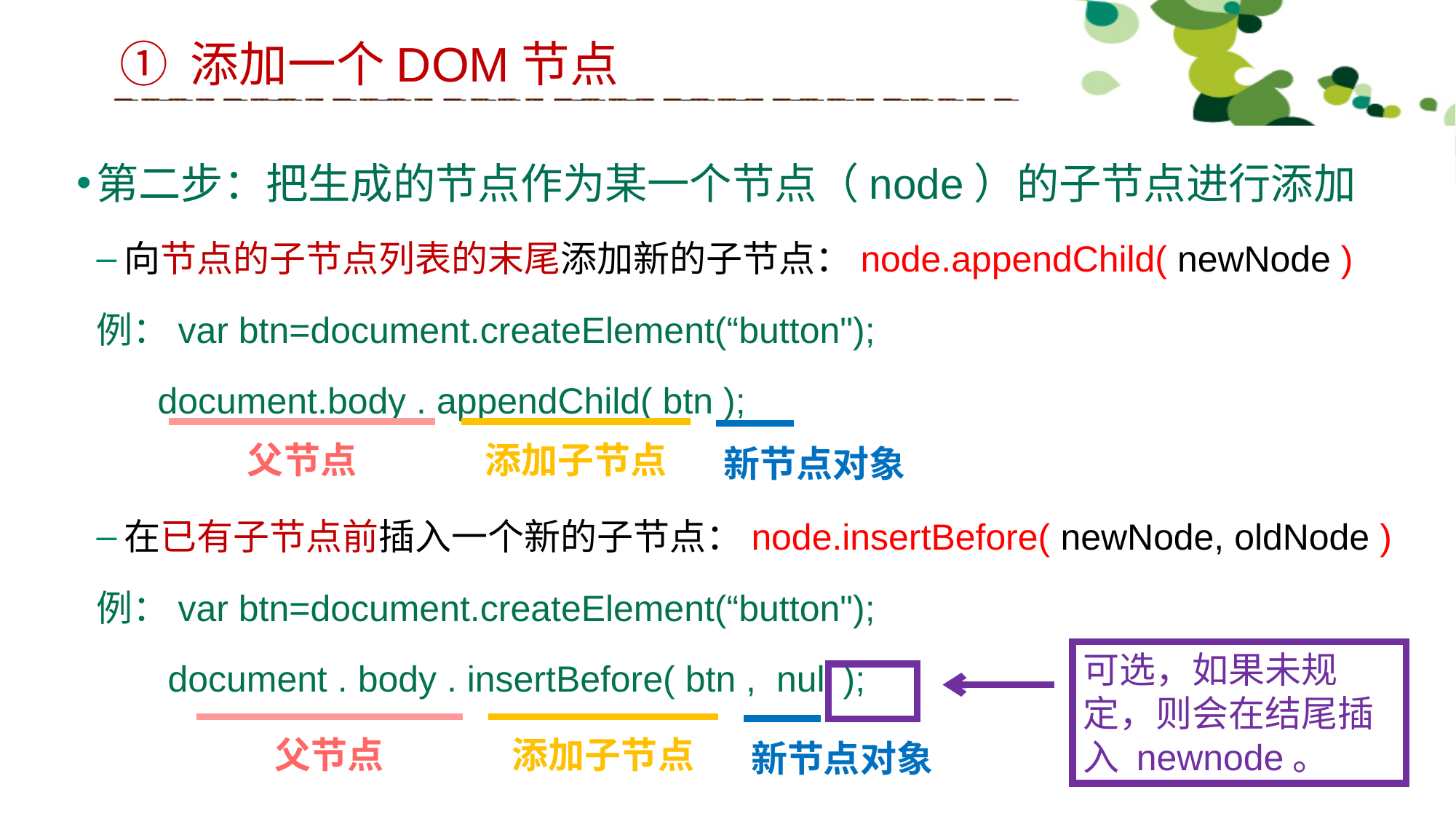

① 添加一个DOM节点
第二步：把生成的节点作为某一个节点（node）的子节点进行添加
向节点的子节点列表的末尾添加新的子节点：node.appendChild( newNode )
例：var btn=document.createElement(“button");
      document.body . appendChild( btn );

在已有子节点前插入一个新的子节点：node.insertBefore( newNode, oldNode )
例：var btn=document.createElement(“button");
       document . body . insertBefore( btn ,  null );

父节点
添加子节点
新节点对象
可选，如果未规定，则会在结尾插入 newnode。

父节点
添加子节点
新节点对象